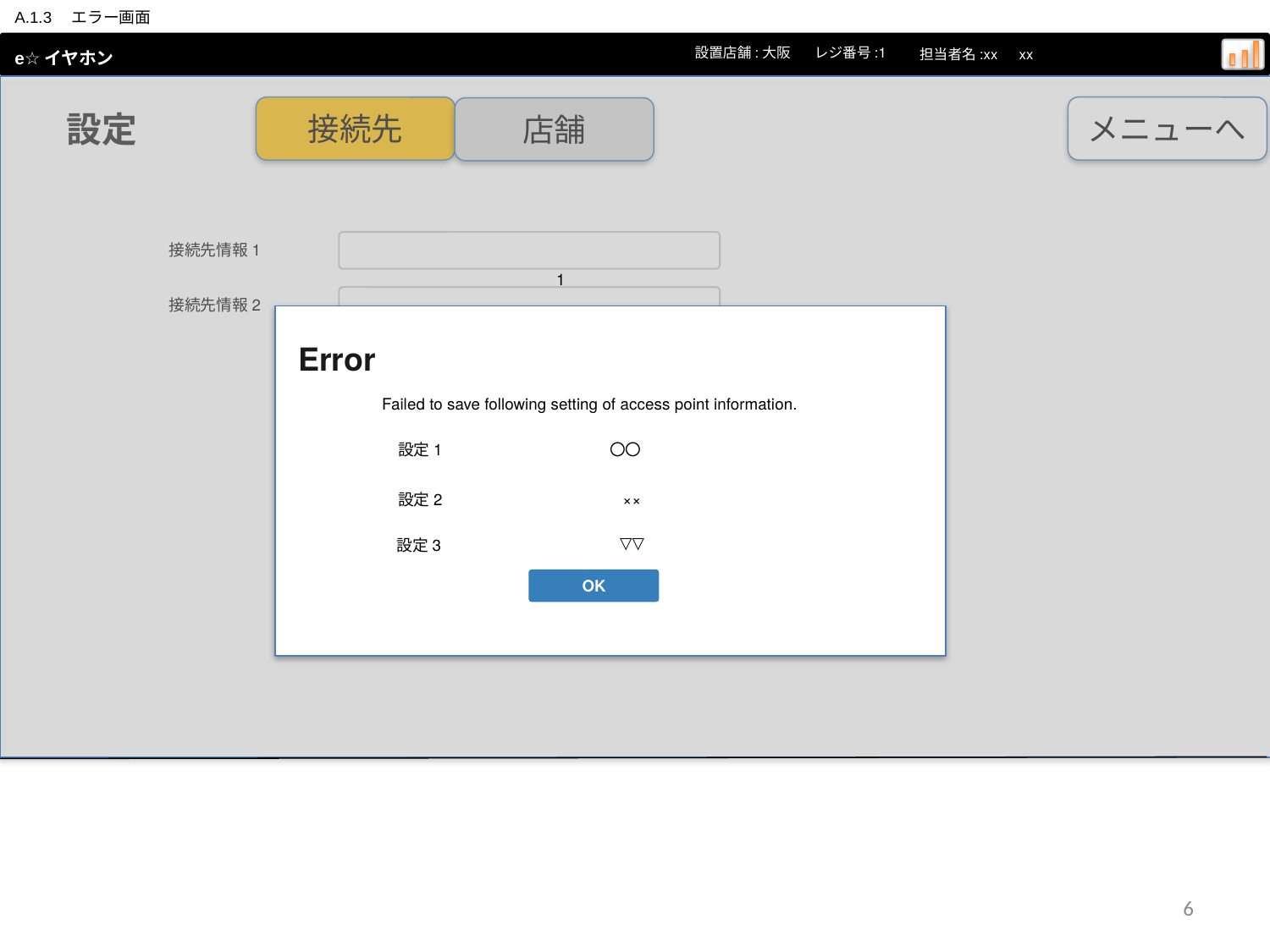

A.1.3　エラー画面
  e☆イヤホン
設置店舗:大阪
レジ番号:1
担当者名:xx　xx

接続先
メニューへ
店舗
設定

接続先情報1
1

接続先情報2

Error
接続設定
接続テスト
Failed to save following setting of access point information.
設定1
〇〇
設定2
××
▽▽
設定3
OK
6